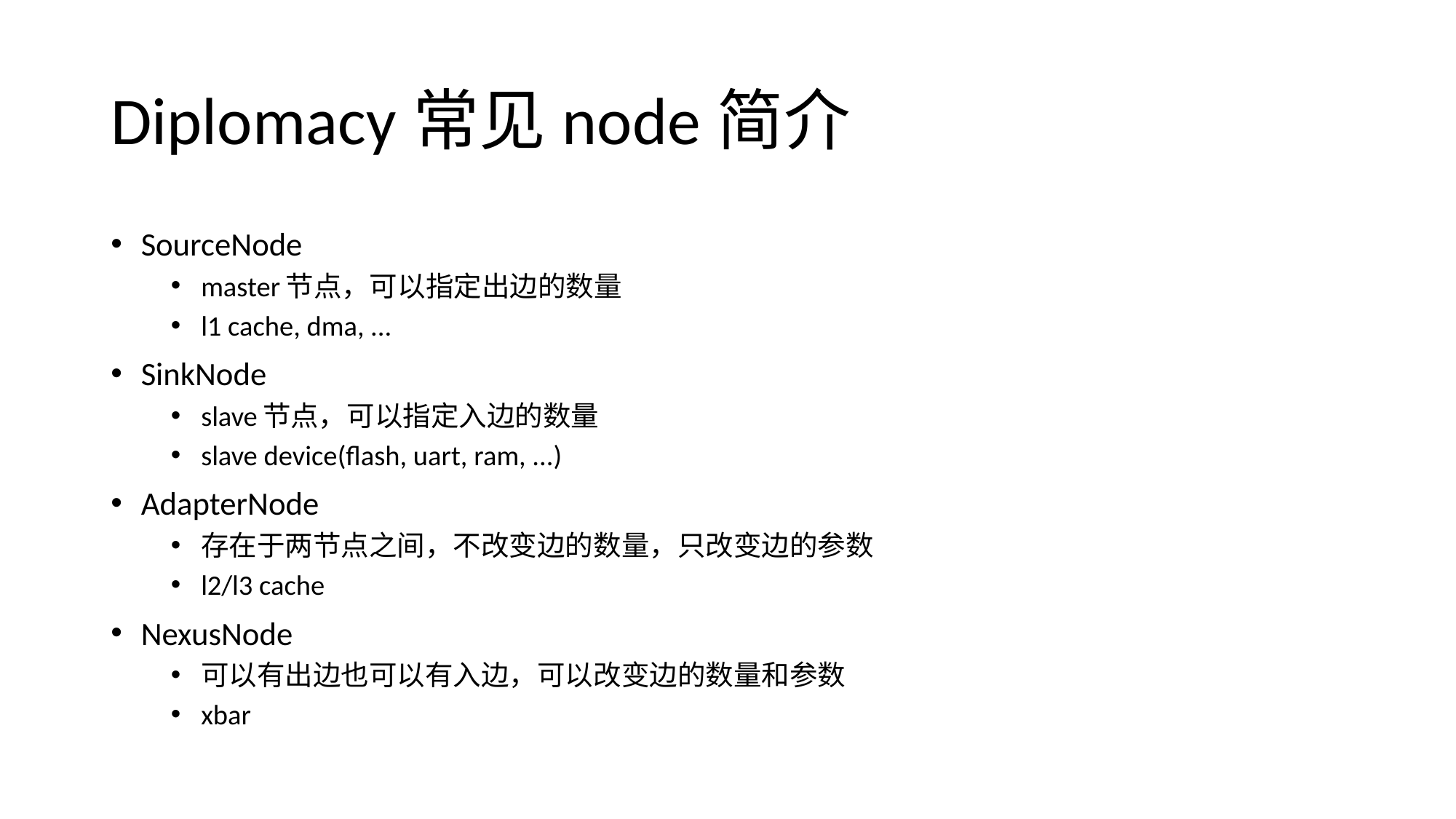

# Diplomacy常见node简介
SourceNode
master节点，可以指定出边的数量
l1 cache, dma, ...
SinkNode
slave节点，可以指定入边的数量
slave device(flash, uart, ram, ...)
AdapterNode
存在于两节点之间，不改变边的数量，只改变边的参数
l2/l3 cache
NexusNode
可以有出边也可以有入边，可以改变边的数量和参数
xbar